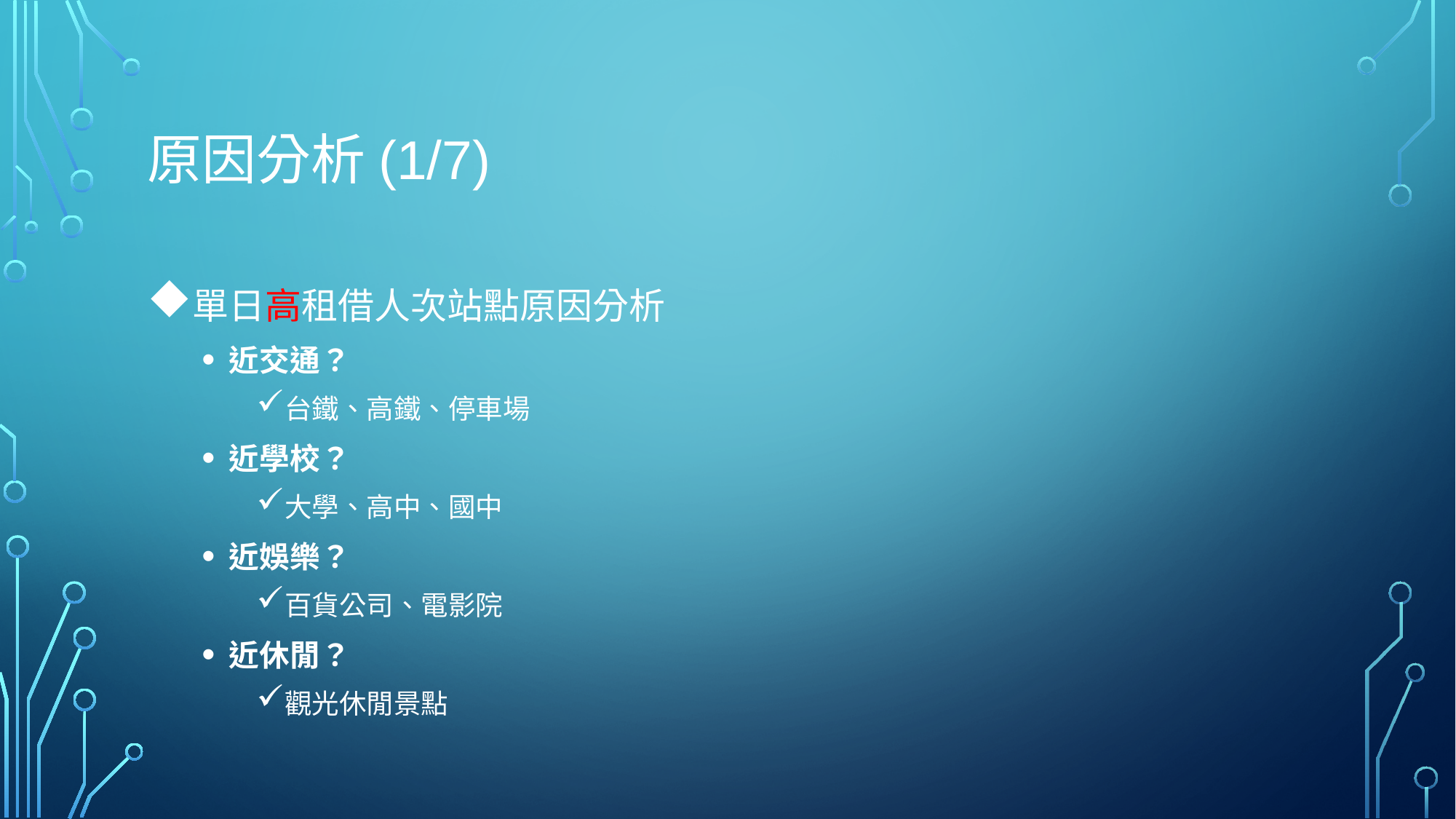

# 原因分析(1/7)
單日高租借人次站點原因分析
近交通？
台鐵、高鐵、停車場
近學校？
大學、高中、國中
近娛樂？
百貨公司、電影院
近休閒？
觀光休閒景點